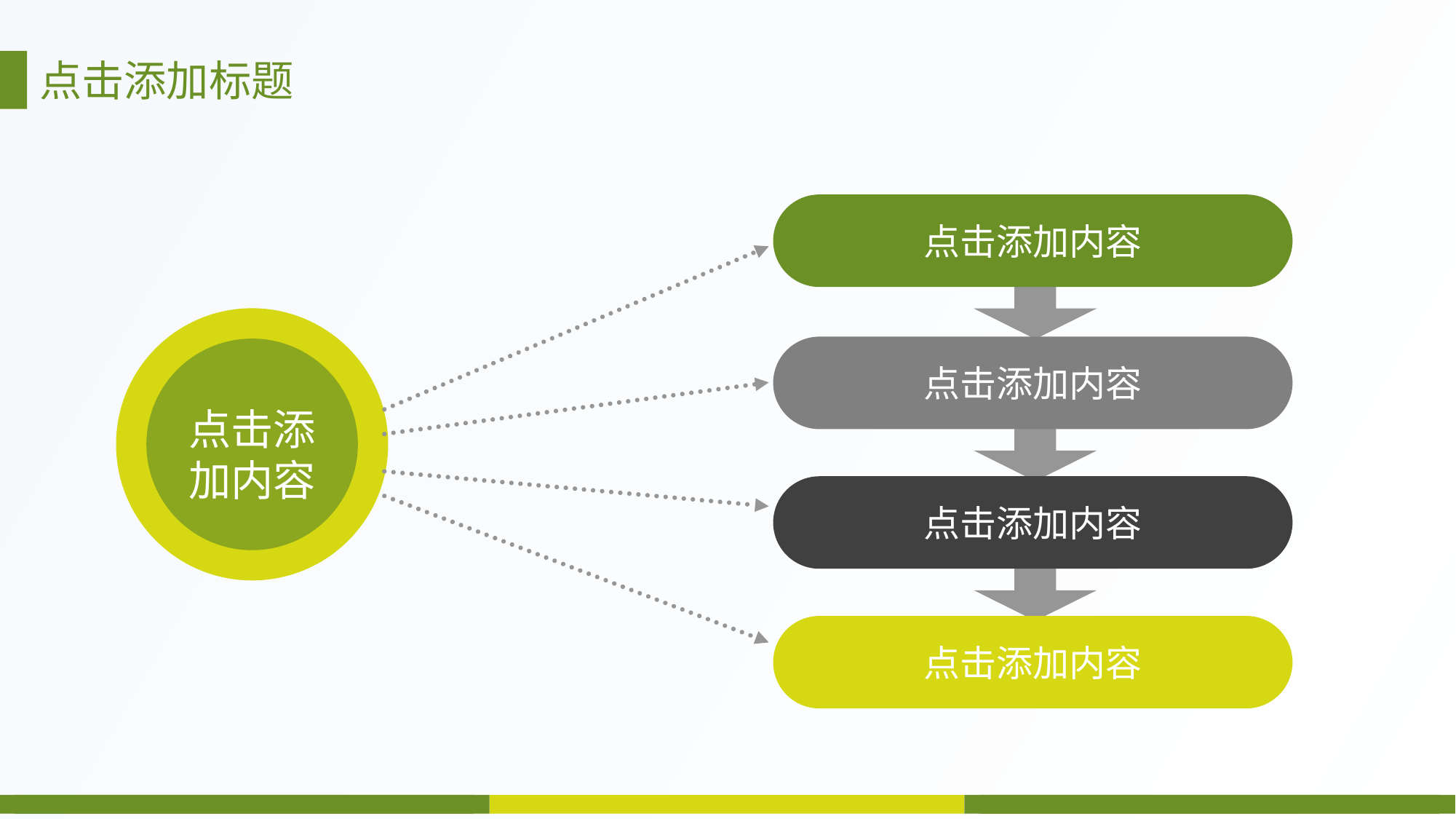

点击添加标题

点击添加内容

点击添加内容

点击添加内容

点击添加内容

点击添加内容